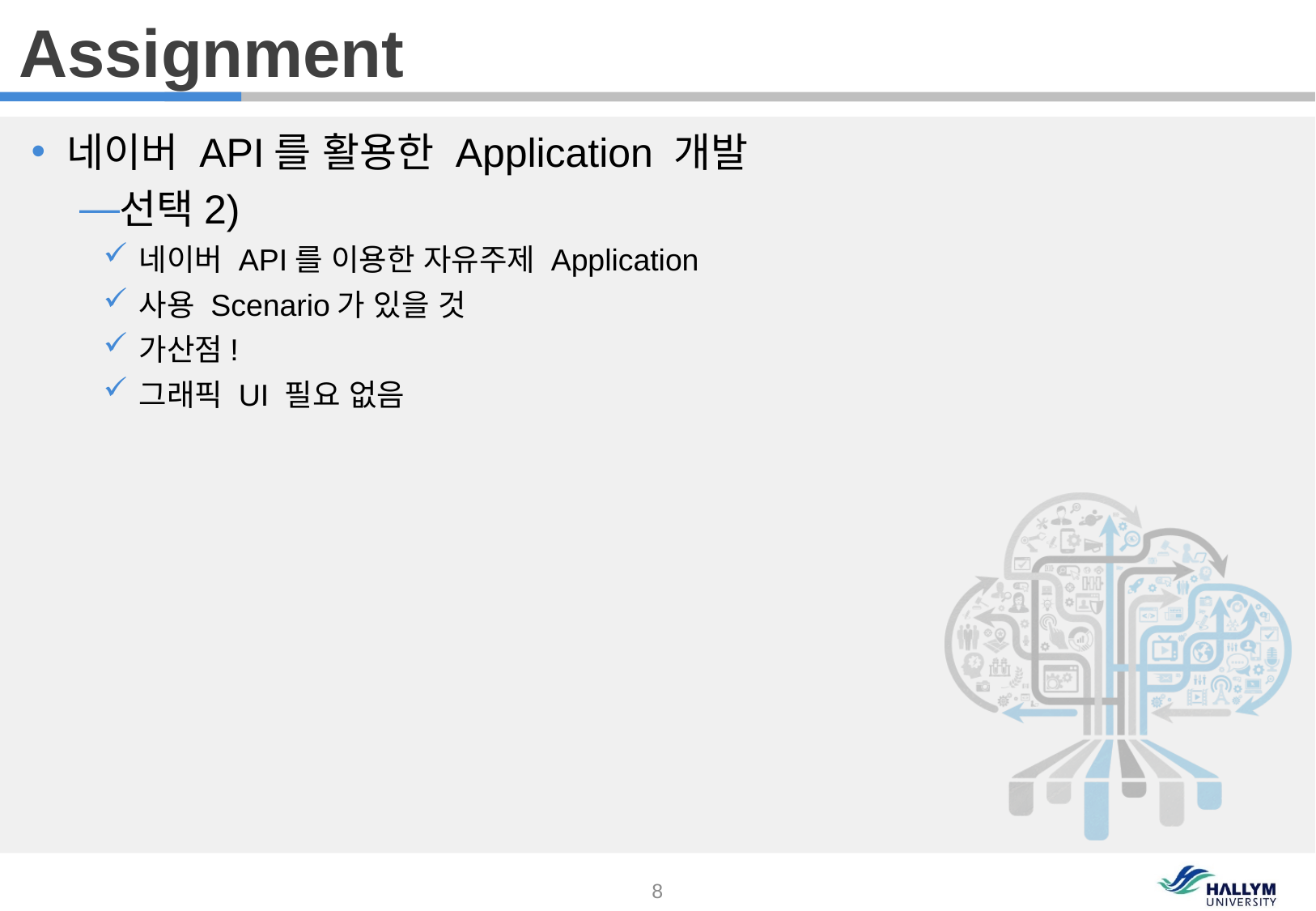

Assignment
네이버 API를 활용한 Application 개발
선택2)
네이버 API를 이용한 자유주제 Application
사용 Scenario가 있을 것
가산점!
그래픽 UI 필요 없음

8